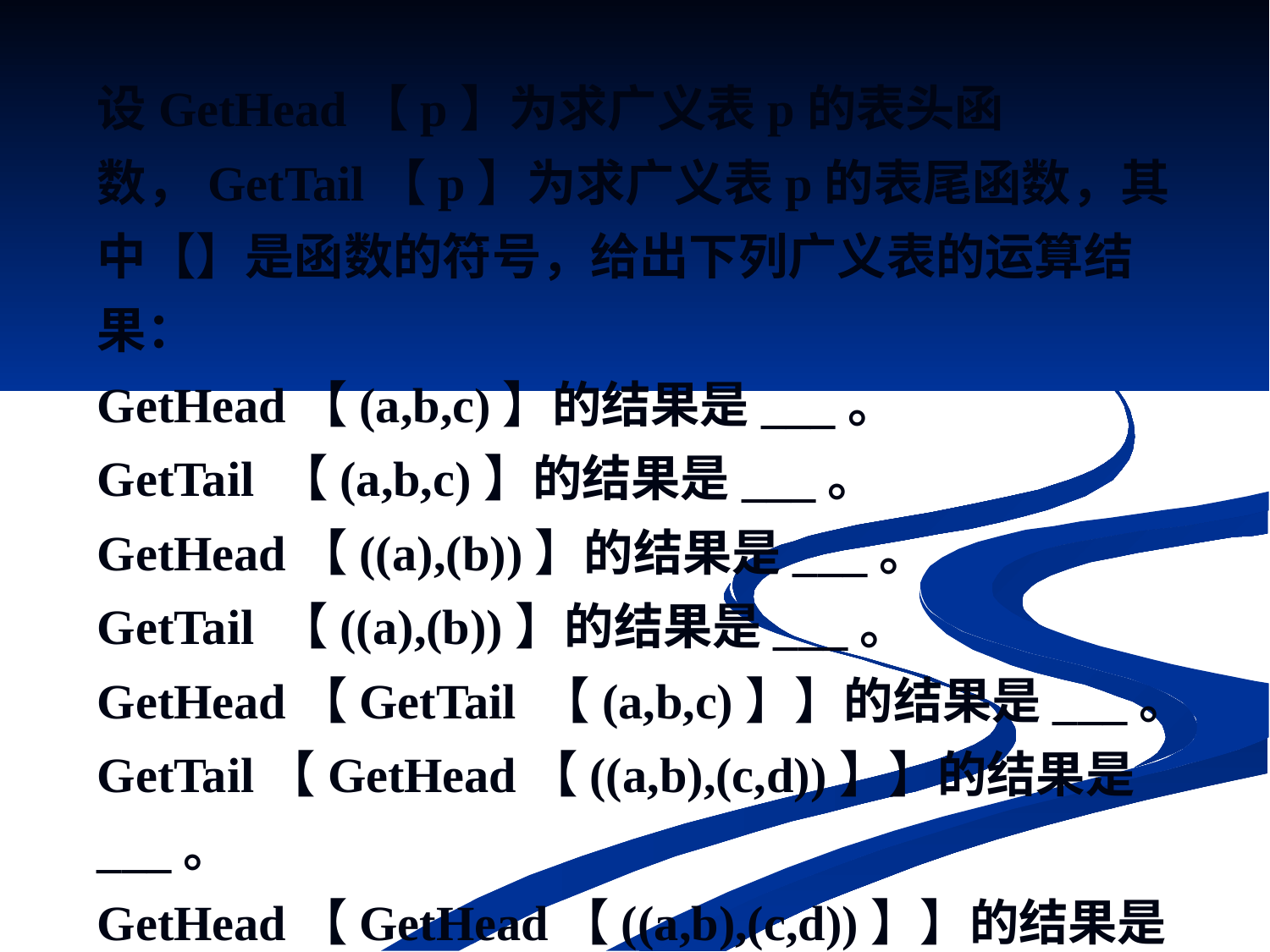

设GetHead【p】为求广义表p的表头函数，GetTail【p】为求广义表p的表尾函数，其中【】是函数的符号，给出下列广义表的运算结果：
GetHead【(a,b,c)】的结果是___。
GetTail 【(a,b,c)】的结果是___。
GetHead【((a),(b))】的结果是___。
GetTail 【((a),(b))】的结果是___。
GetHead【GetTail 【(a,b,c)】】的结果是___。
GetTail【GetHead【((a,b),(c,d))】】的结果是___。
GetHead【GetHead【((a,b),(c,d))】】的结果是___。
GetTail【GetTail【(a,(c,d))】】的结果是___。